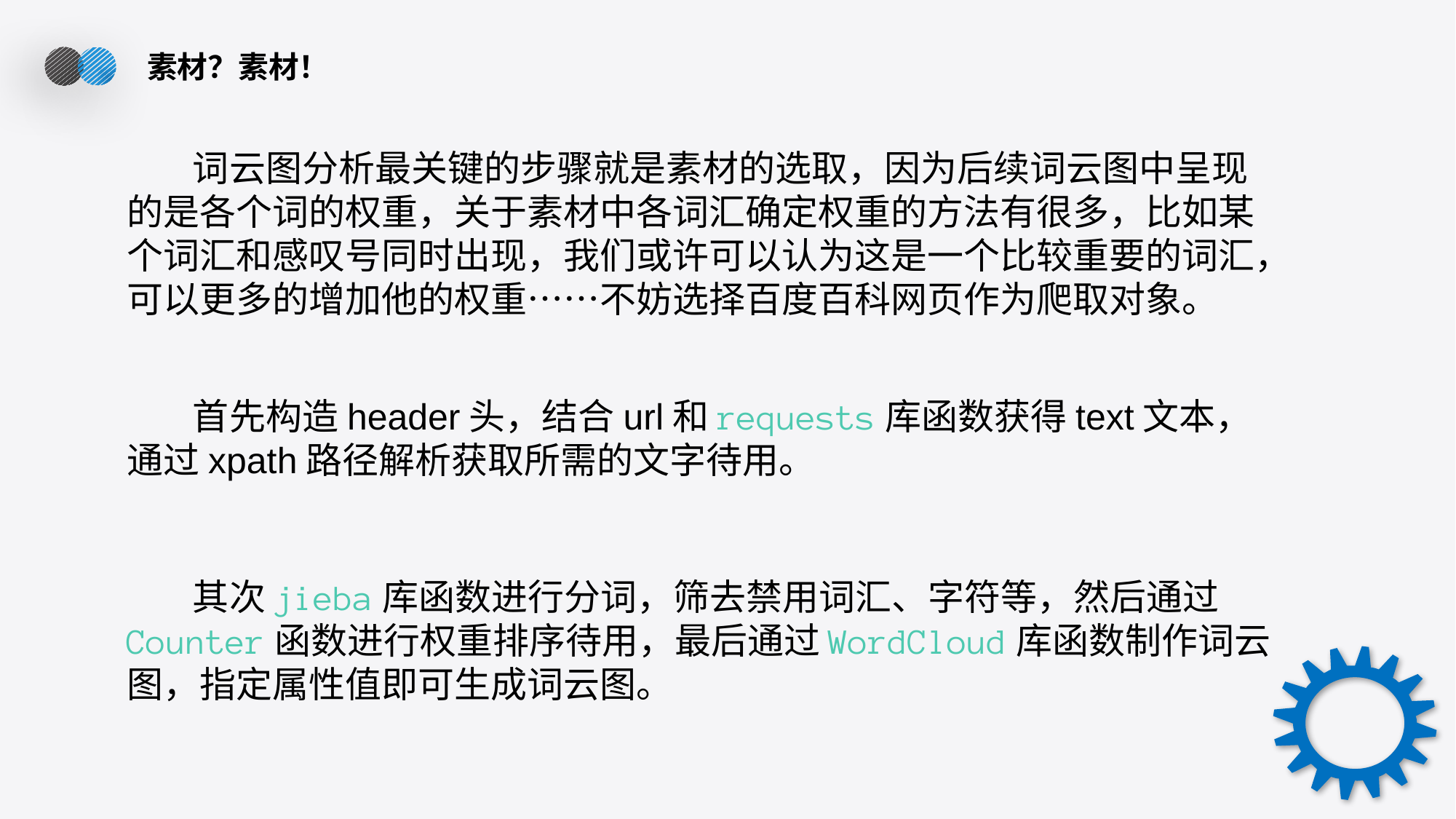

素材？素材！

       词云图分析最关键的步骤就是素材的选取，因为后续词云图中呈现的是各个词的权重，关于素材中各词汇确定权重的方法有很多，比如某个词汇和感叹号同时出现，我们或许可以认为这是一个比较重要的词汇，可以更多的增加他的权重……不妨选择百度百科网页作为爬取对象。
       首先构造header头，结合url和requests库函数获得text文本，通过xpath路径解析获取所需的文字待用。
       其次jieba库函数进行分词，筛去禁用词汇、字符等，然后通过Counter函数进行权重排序待用，最后通过WordCloud库函数制作词云图，指定属性值即可生成词云图。